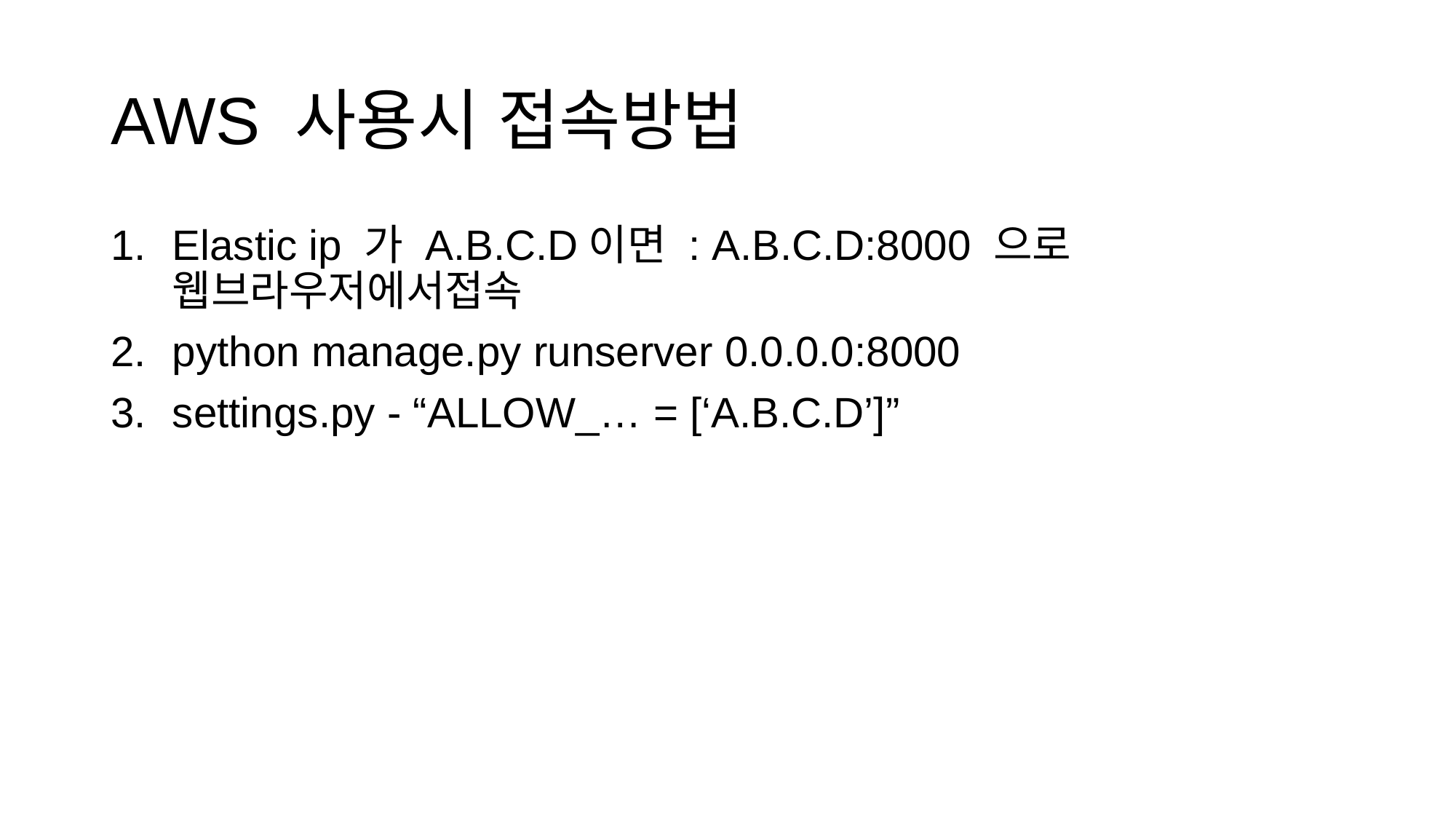

# AWS 사용시 접속방법
Elastic ip 가 A.B.C.D이면 : A.B.C.D:8000 으로 웹브라우저에서접속
python manage.py runserver 0.0.0.0:8000
settings.py - “ALLOW_… = [‘A.B.C.D’]”